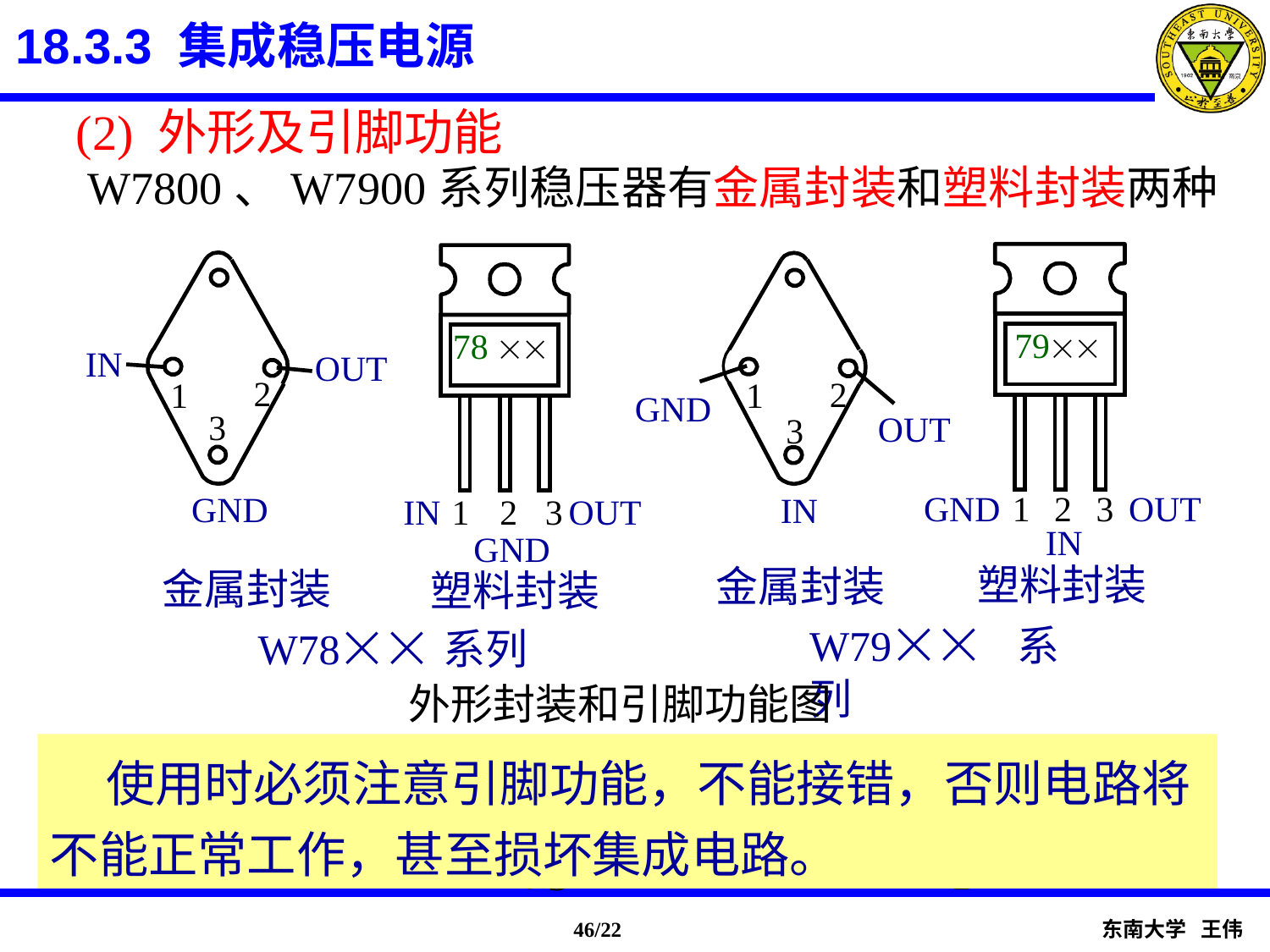

18.3.3 集成稳压电源
(2) 外形及引脚功能
W7800、W7900系列稳压器有金属封装和塑料封装两种

79××

1
2
3
OUT
GND
IN

2
1

GND
OUT
3

IN
塑料封装
金属封装

78 ××

IN
1
2
3
OUT
GND

IN
OUT

2
1

3

GND
金属封装
塑料封装
W79××系列
W78××系列
外形封装和引脚功能图
_
W7900
2
3

1

_
+
+
W7800

1
2

3

符号
    使用时必须注意引脚功能，不能接错，否则电路将不能正常工作，甚至损坏集成电路。